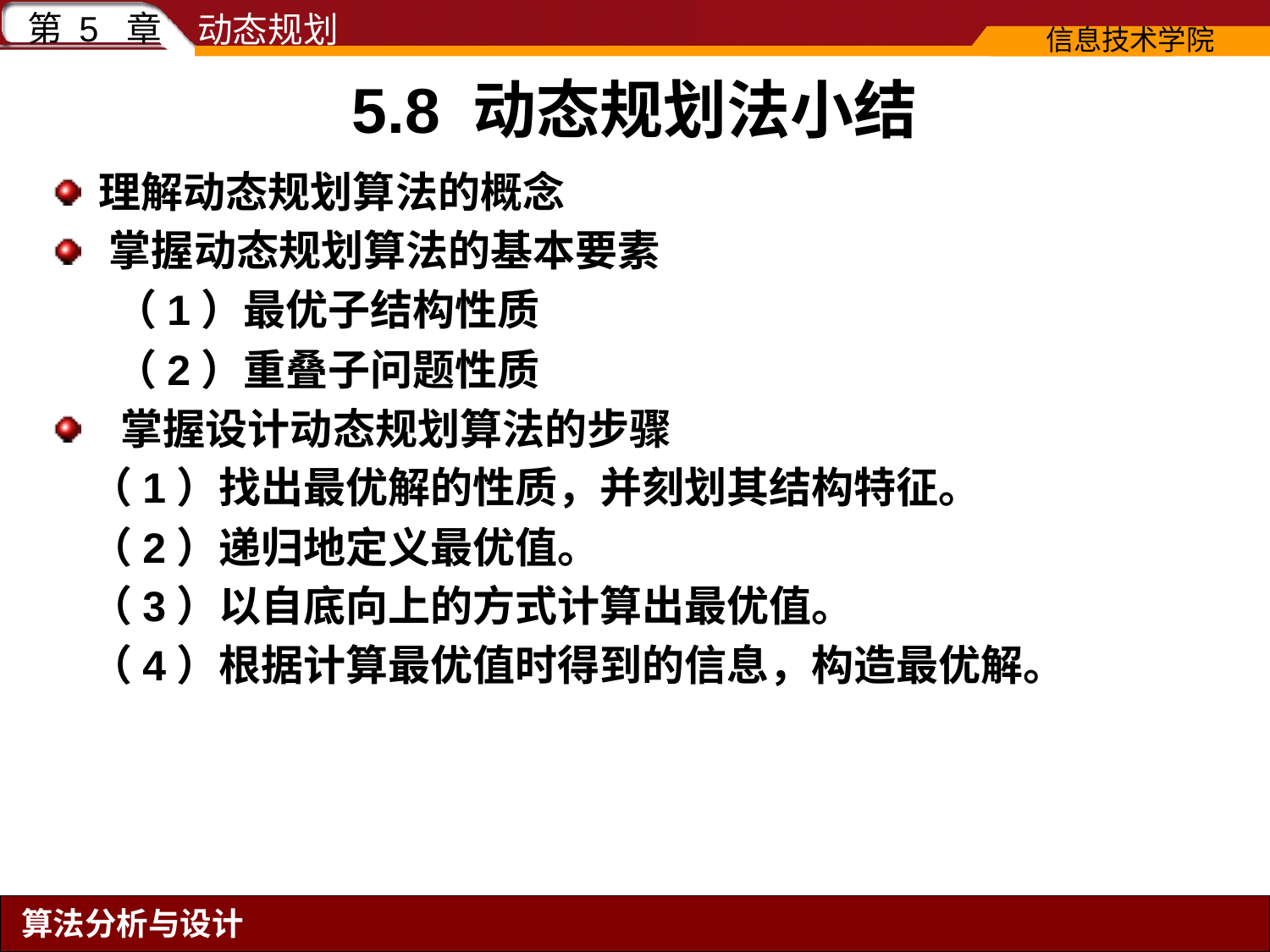

5.8 动态规划法小结
# 理解动态规划算法的概念
掌握动态规划算法的基本要素
（1）最优子结构性质
（2）重叠子问题性质
 掌握设计动态规划算法的步骤
   （1）找出最优解的性质，并刻划其结构特征。
   （2）递归地定义最优值。
   （3）以自底向上的方式计算出最优值。
   （4）根据计算最优值时得到的信息，构造最优解。